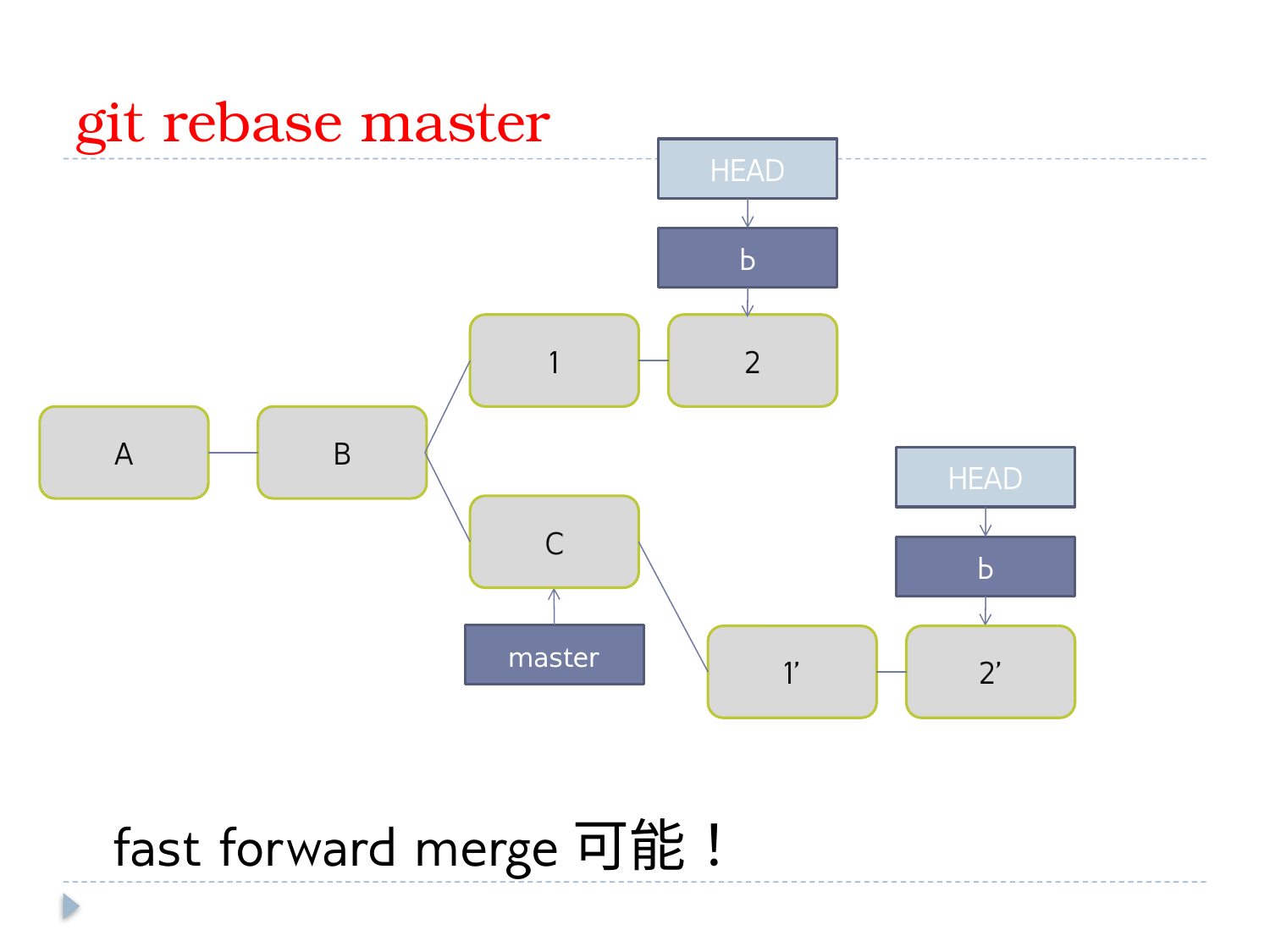

# git rebase master
HEAD
b
1
2
A
B
HEAD
C
b
master
1’
2’
fast forward merge可能！